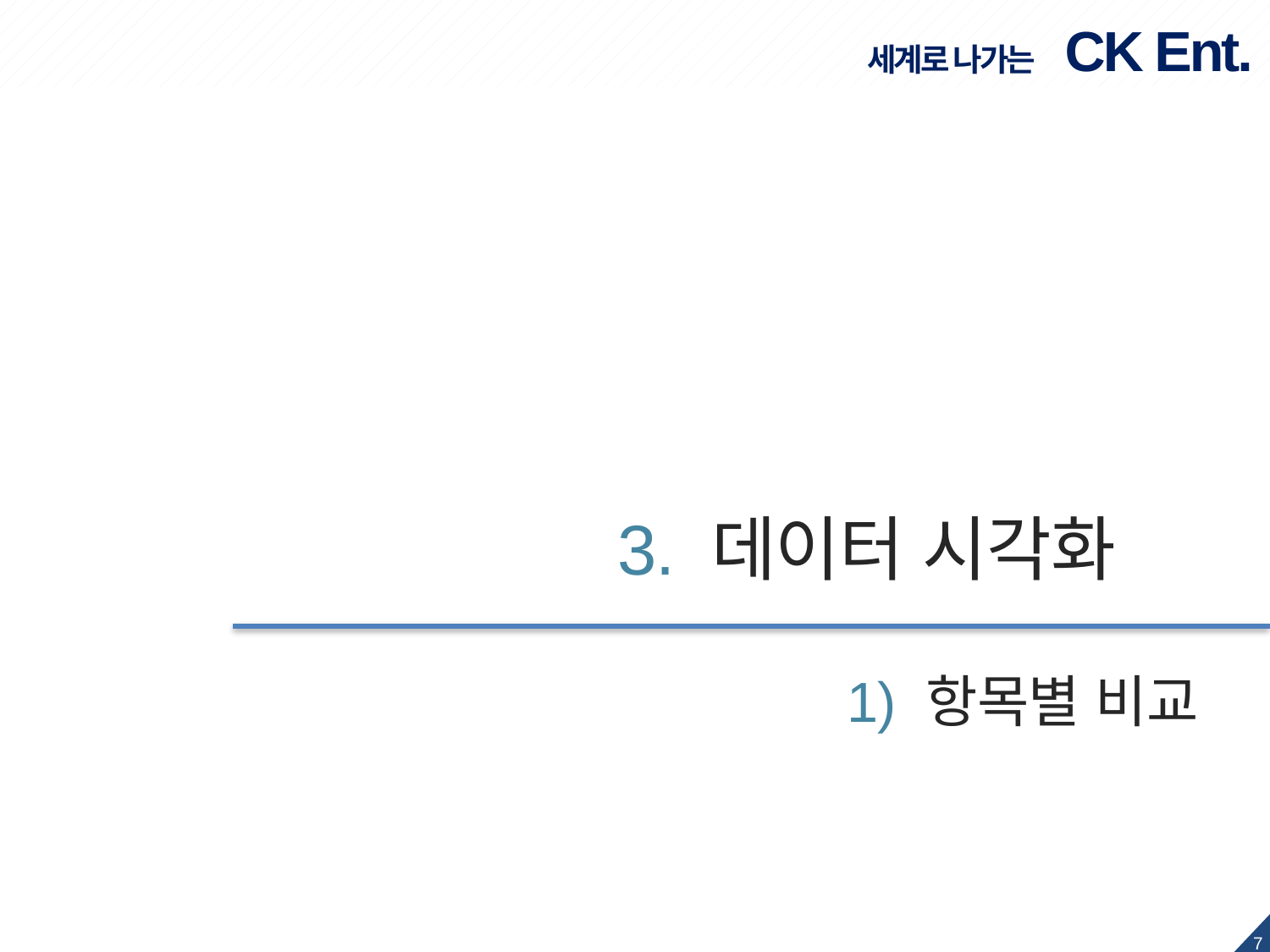

세계로 나가는 CK Ent.

3. 데이터 시각화
1) 항목별 비교